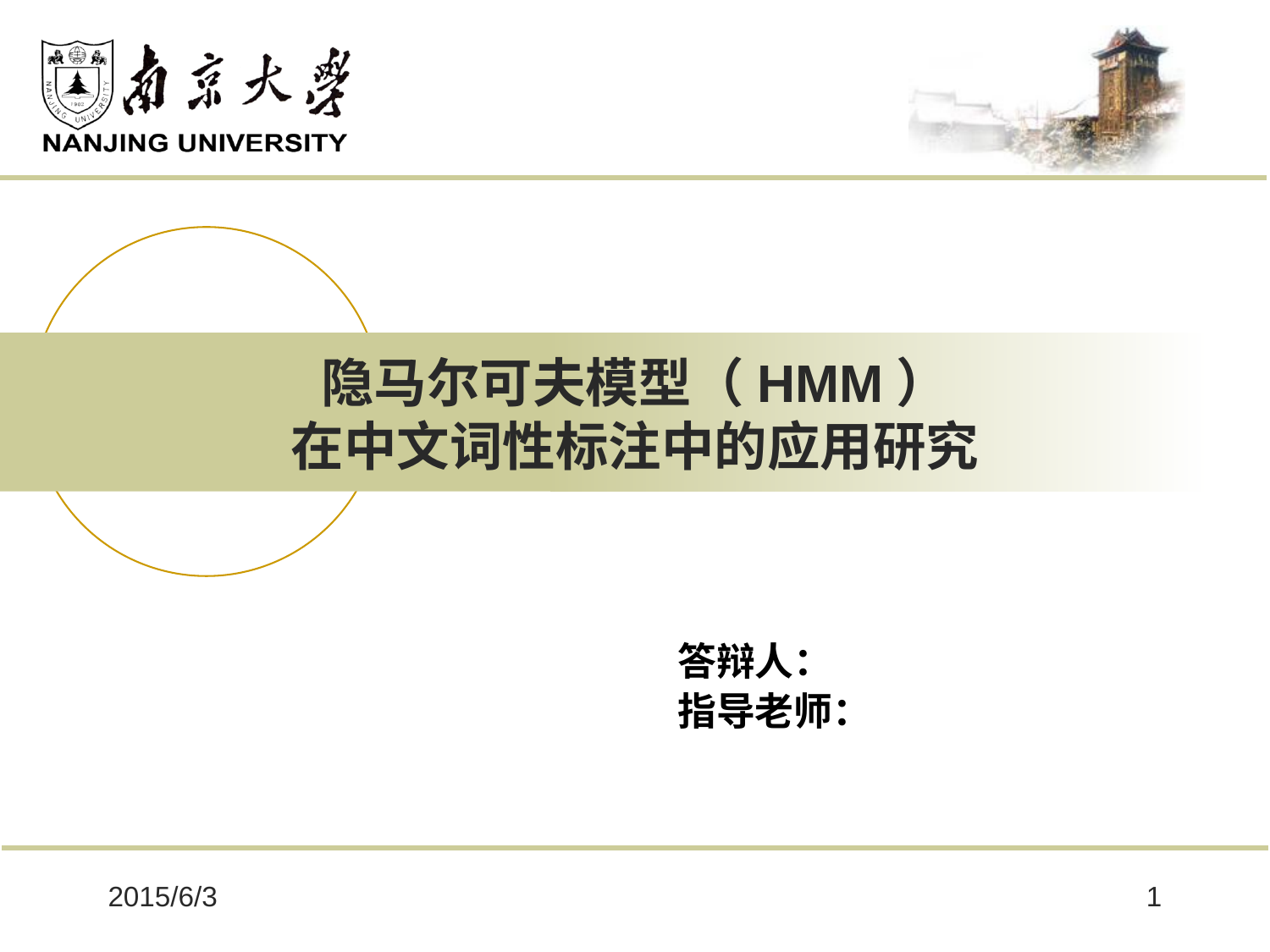

# 隐马尔可夫模型（HMM） 在中文词性标注中的应用研究
答辩人：
指导老师：

2015/6/3
1